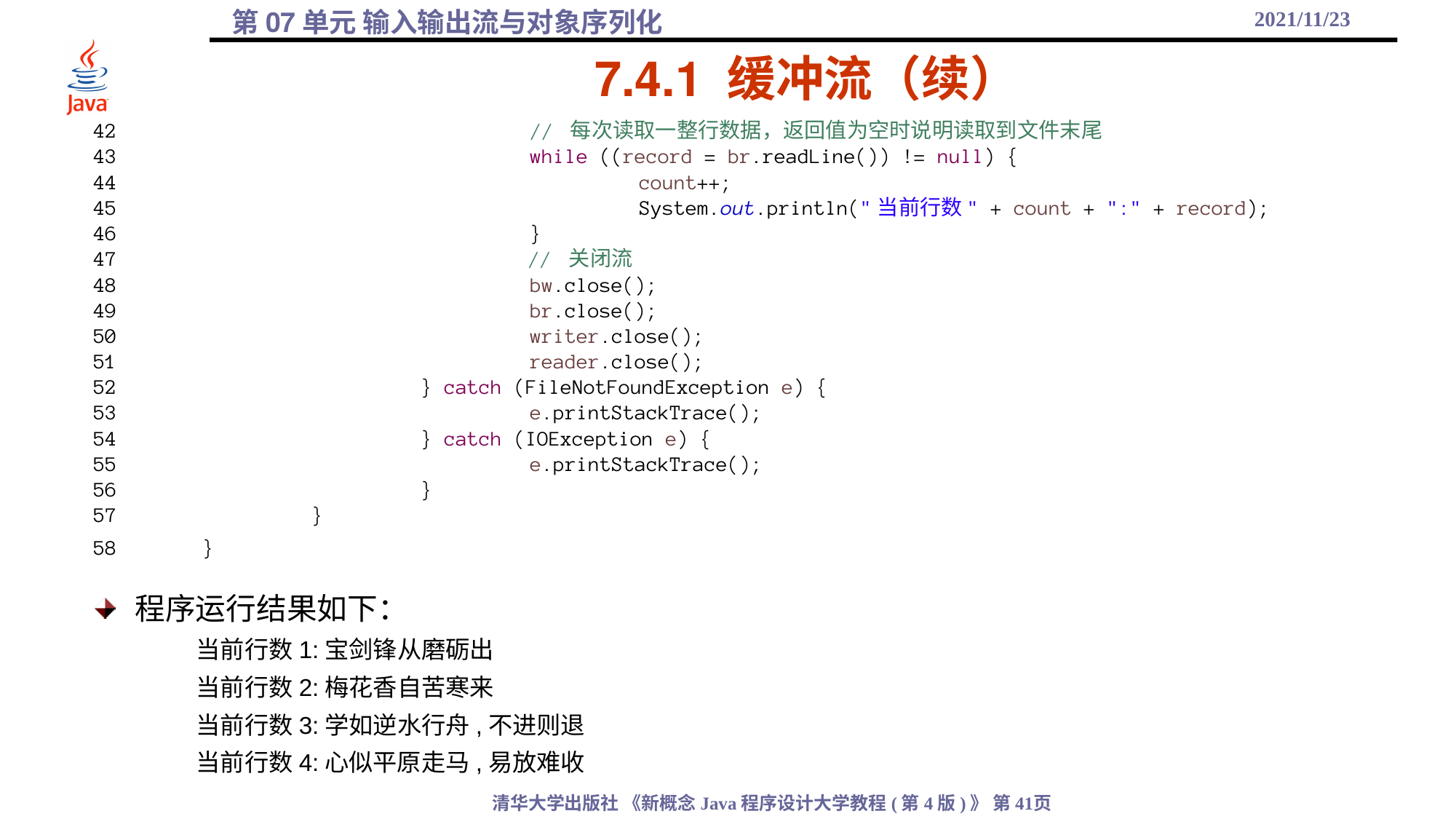

2021/11/23
# 7.4.1 缓冲流（续）
42				// 每次读取一整行数据，返回值为空时说明读取到文件末尾
43				while ((record = br.readLine()) != null) {
44					count++;
45					System.out.println("当前行数" + count + ":" + record);
46				}
47	                            // 关闭流
48				bw.close();
49				br.close();
50				writer.close();
51				reader.close();
52			} catch (FileNotFoundException e) {
53				e.printStackTrace();
54			} catch (IOException e) {
55				e.printStackTrace();
56			}
57		}
58	}
程序运行结果如下：
当前行数1:宝剑锋从磨砺出
当前行数2:梅花香自苦寒来
当前行数3:学如逆水行舟,不进则退
当前行数4:心似平原走马,易放难收